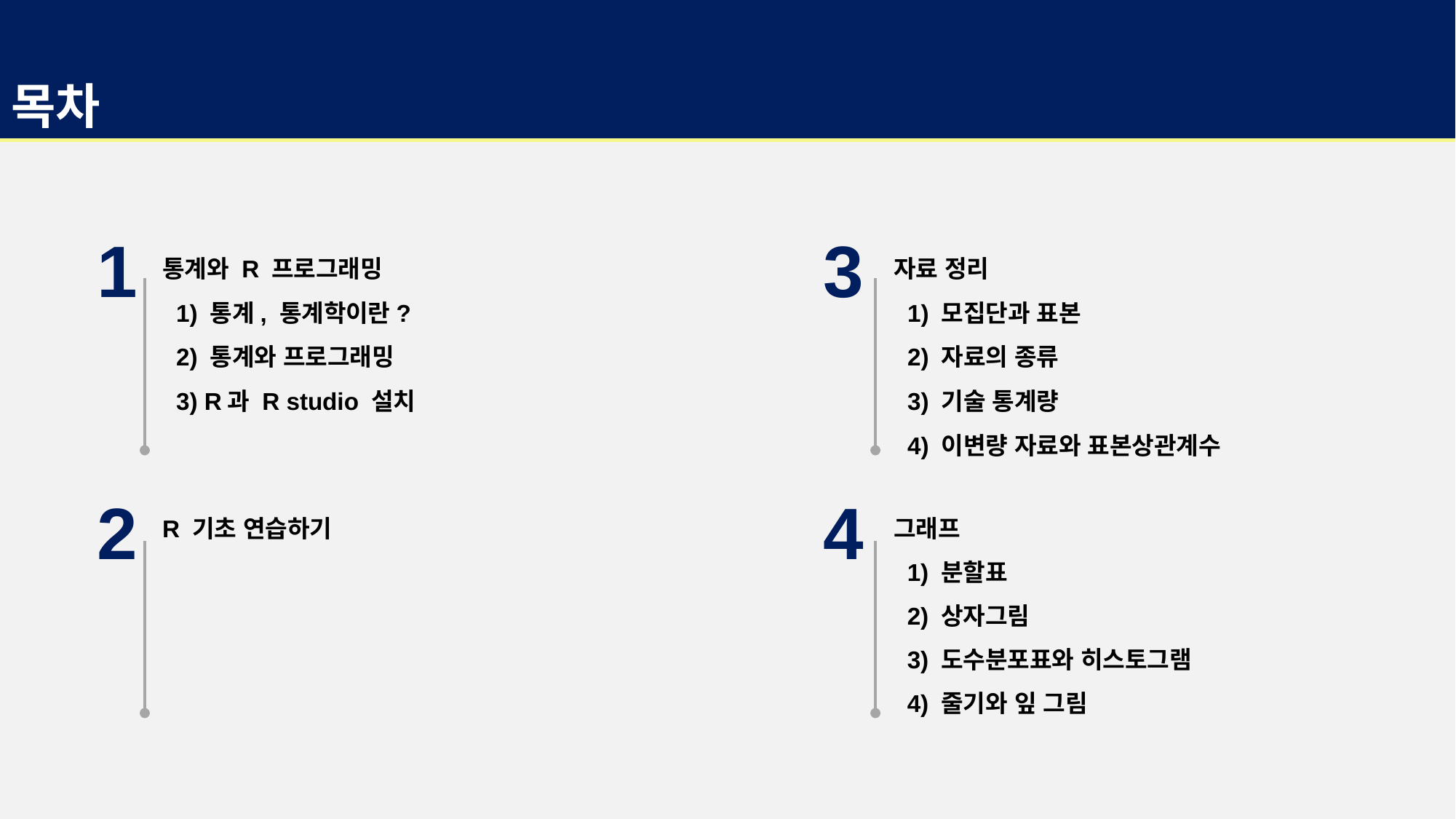

# 목차
1

2

3

4

자료 정리
  1) 모집단과 표본
  2) 자료의 종류
  3) 기술 통계량
  4) 이변량 자료와 표본상관계수
통계와 R 프로그래밍
  1) 통계, 통계학이란?
  2) 통계와 프로그래밍
  3) R과 R studio 설치
R 기초 연습하기
그래프
  1) 분할표
  2) 상자그림
  3) 도수분포표와 히스토그램
  4) 줄기와 잎 그림